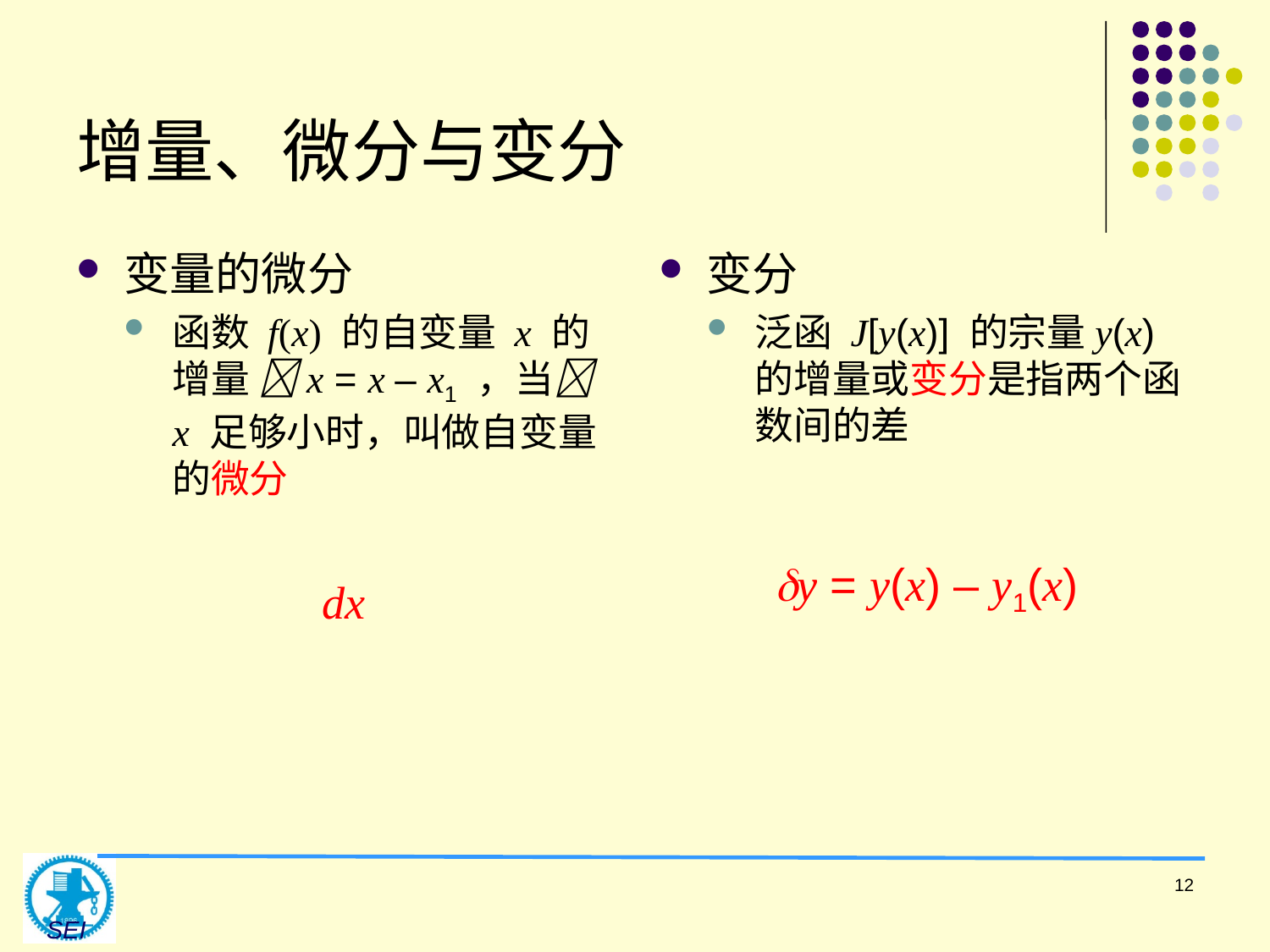

# 增量、微分与变分
变量的微分
函数 f(x) 的自变量 x 的增量 Δx = x – x1 ，当Δx 足够小时，叫做自变量的微分

dx
变分
泛函 J[y(x)] 的宗量y(x) 的增量或变分是指两个函数间的差

δy = y(x) – y1(x)
12